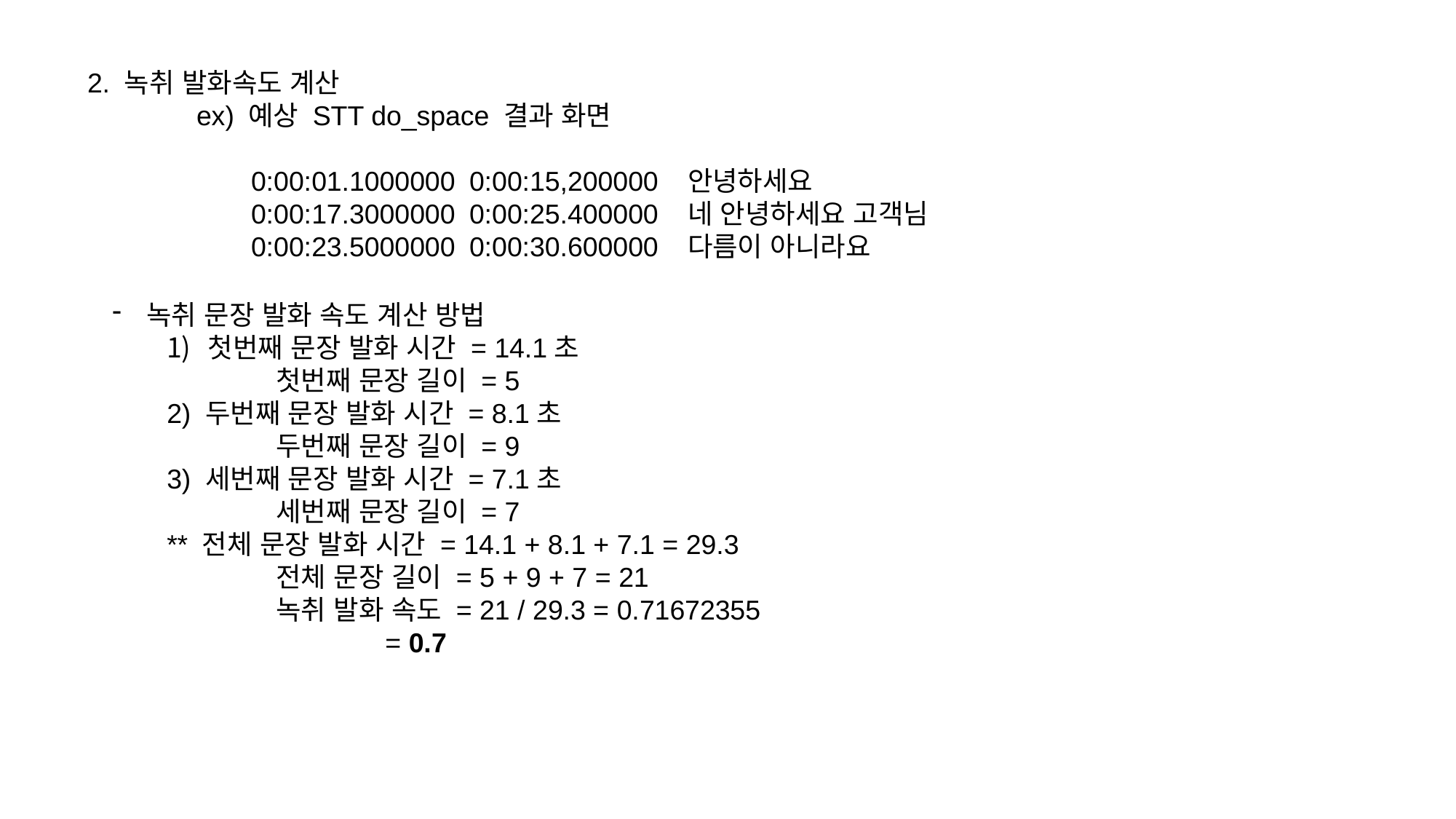

2. 녹취 발화속도 계산
	ex) 예상 STT do_space 결과 화면

	0:00:01.1000000	0:00:15,200000	안녕하세요
	0:00:17.3000000	0:00:25.400000	네 안녕하세요 고객님
	0:00:23.5000000	0:00:30.600000	다름이 아니라요
녹취 문장 발화 속도 계산 방법
첫번째 문장 발화 시간 = 14.1초
	첫번째 문장 길이 = 5
2) 두번째 문장 발화 시간 = 8.1초
	두번째 문장 길이 = 9
3) 세번째 문장 발화 시간 = 7.1초
	세번째 문장 길이 = 7
** 전체 문장 발화 시간 = 14.1 + 8.1 + 7.1 = 29.3
	전체 문장 길이 = 5 + 9 + 7 = 21
	녹취 발화 속도 = 21 / 29.3 = 0.71672355
		= 0.7